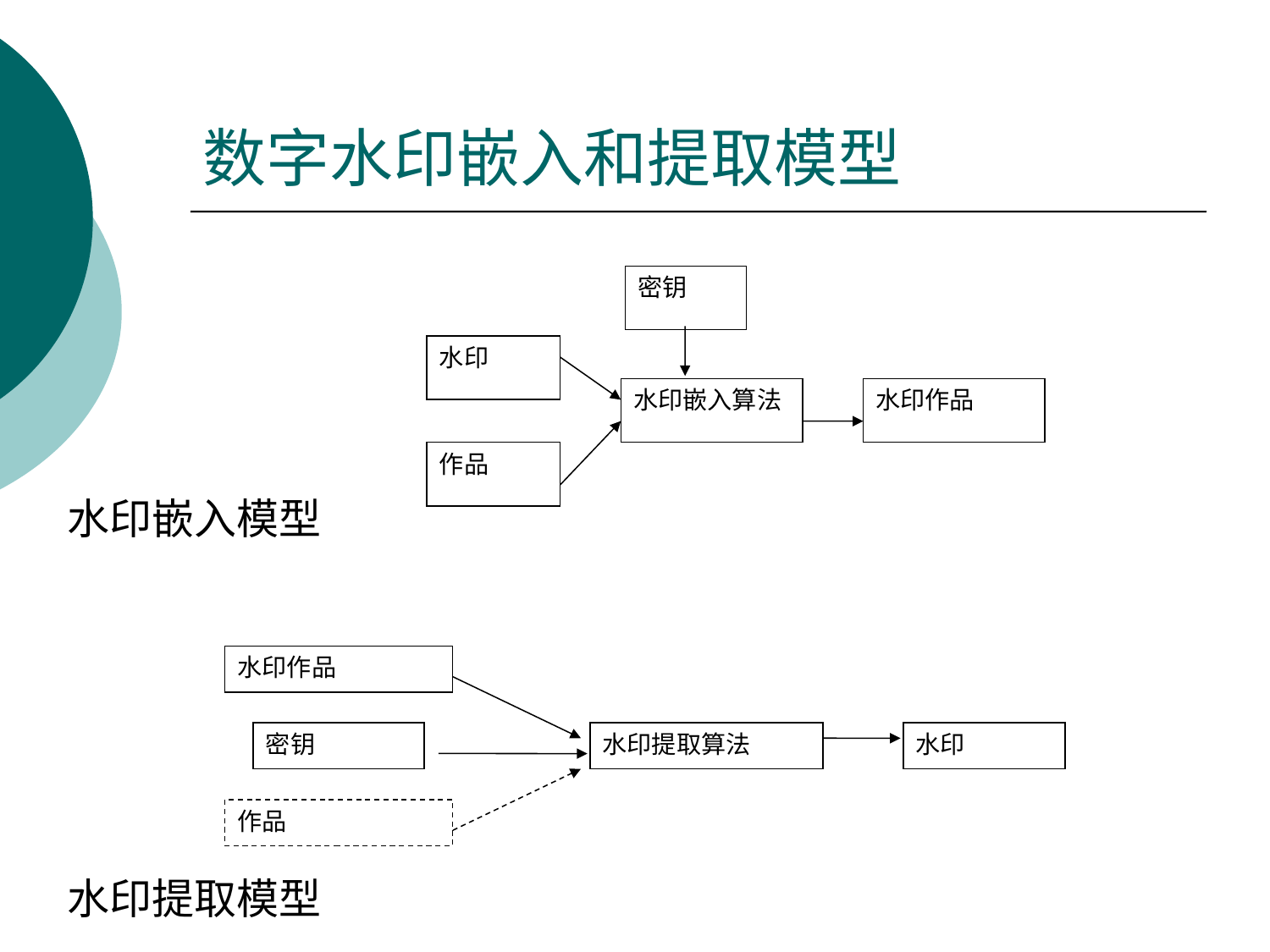

# 数字水印嵌入和提取模型

密钥

水印

水印嵌入算法
水印作品

作品
水印嵌入模型
水印作品

密钥
水印提取算法
水印

作品
水印提取模型
6